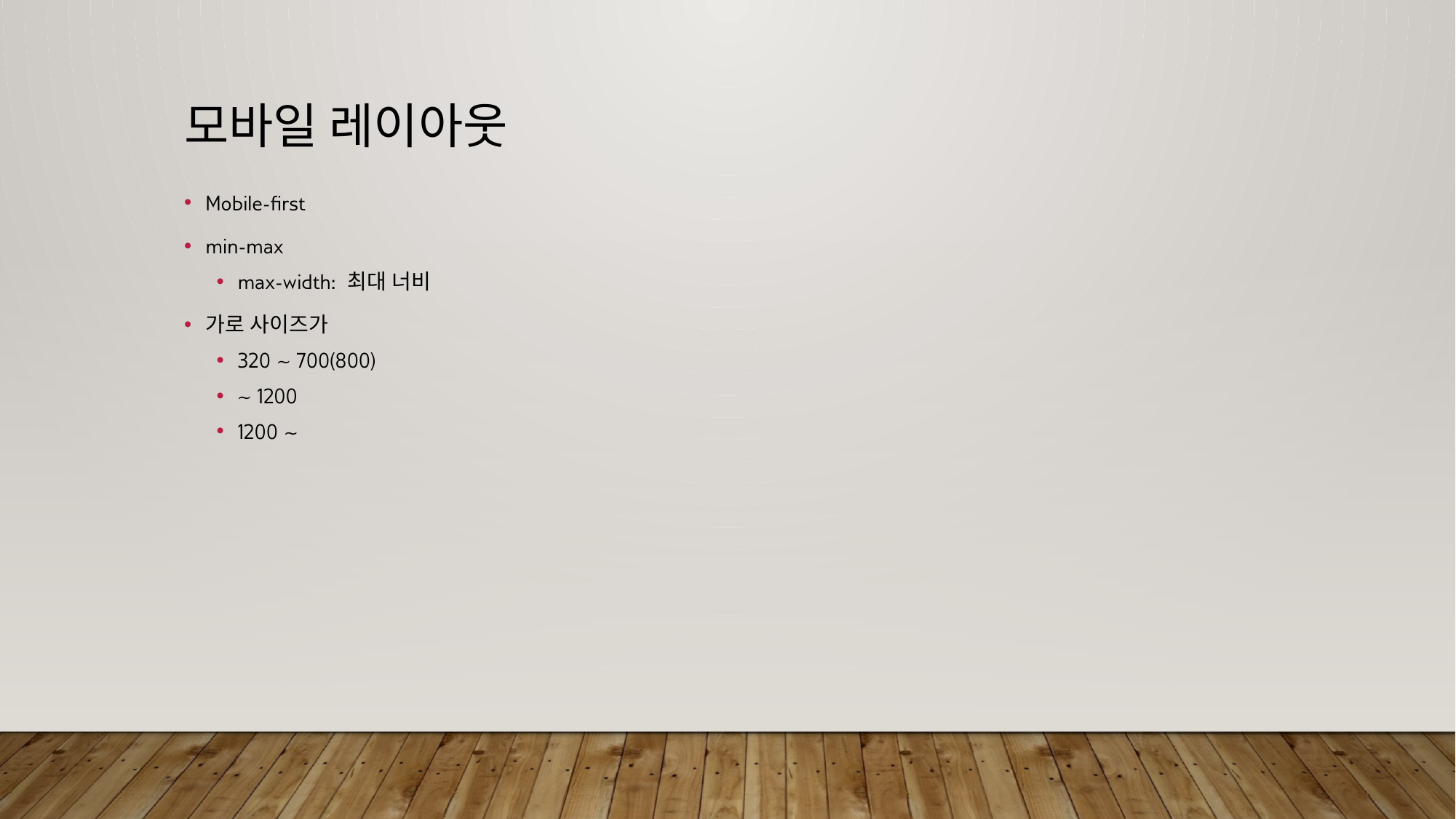

# 모바일 레이아웃
Mobile-first
min-max
max-width: 최대 너비
가로 사이즈가
320 ~ 700(800)
~ 1200
1200 ~